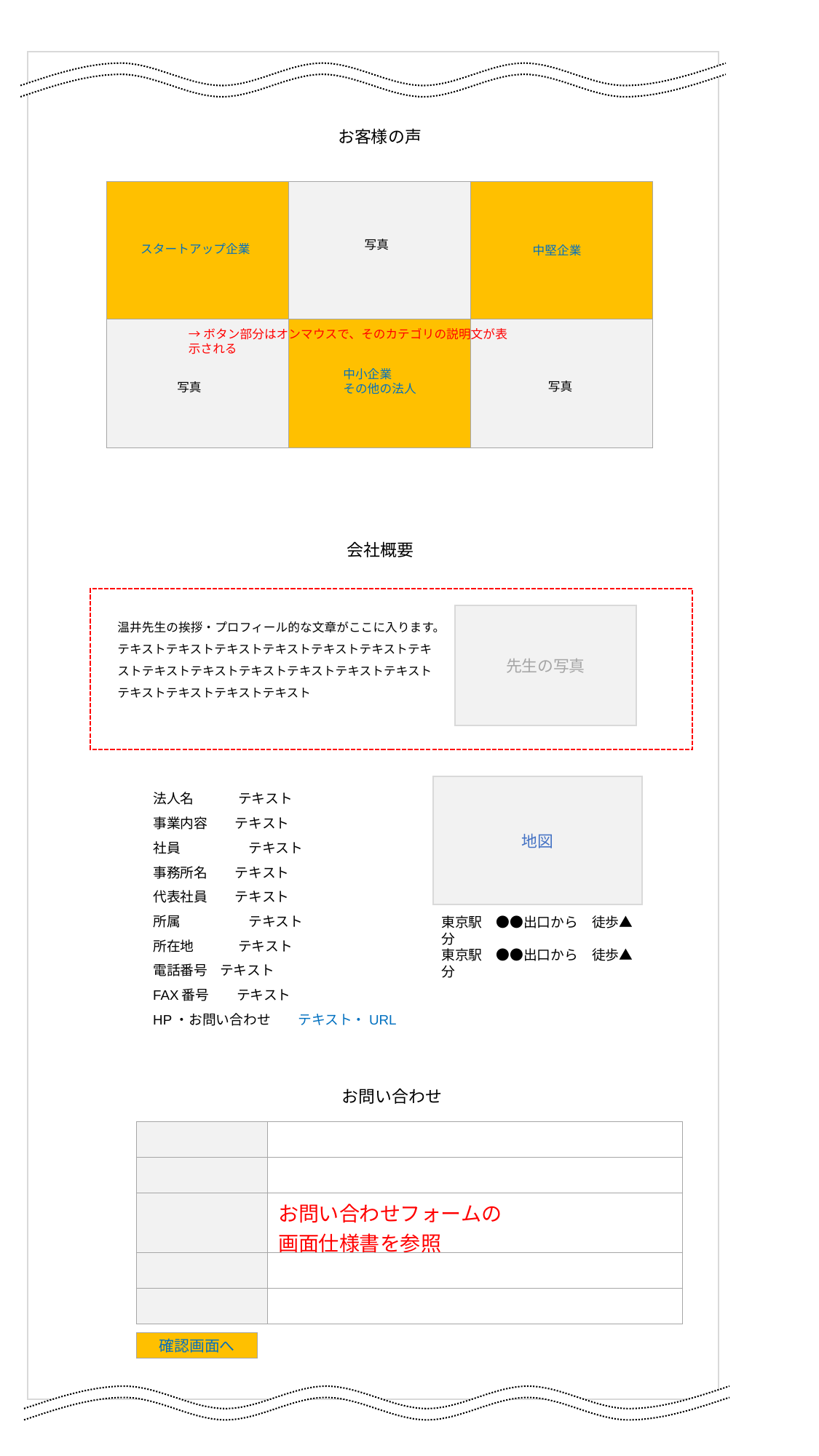

お客様の声
|  |  |  |
| --- | --- | --- |
|  |  |  |
写真
スタートアップ企業
中堅企業
→ボタン部分はオンマウスで、そのカテゴリの説明文が表示される
中小企業
その他の法人
写真
写真
会社概要

先生の写真
温井先生の挨拶・プロフィール的な文章がここに入ります。
テキストテキストテキストテキストテキストテキストテキストテキストテキストテキストテキストテキストテキストテキストテキストテキストテキスト
法人名　　　 テキスト
事業内容　　テキスト
社員　　　　　テキスト
事務所名　　テキスト
代表社員　　テキスト
所属　　　　　テキスト
所在地　　　 テキスト
電話番号    テキスト
FAX番号　　テキスト
HP・お問い合わせ　　テキスト・URL

地図
東京駅　●●出口から　徒歩▲分
東京駅　●●出口から　徒歩▲分

お問い合わせ
|  | お問い合わせ |
| --- | --- |
|  |  |
|  | お問い合わせフォームの 画面仕様書を参照 |
|  |  |
|  |  |
確認画面へ